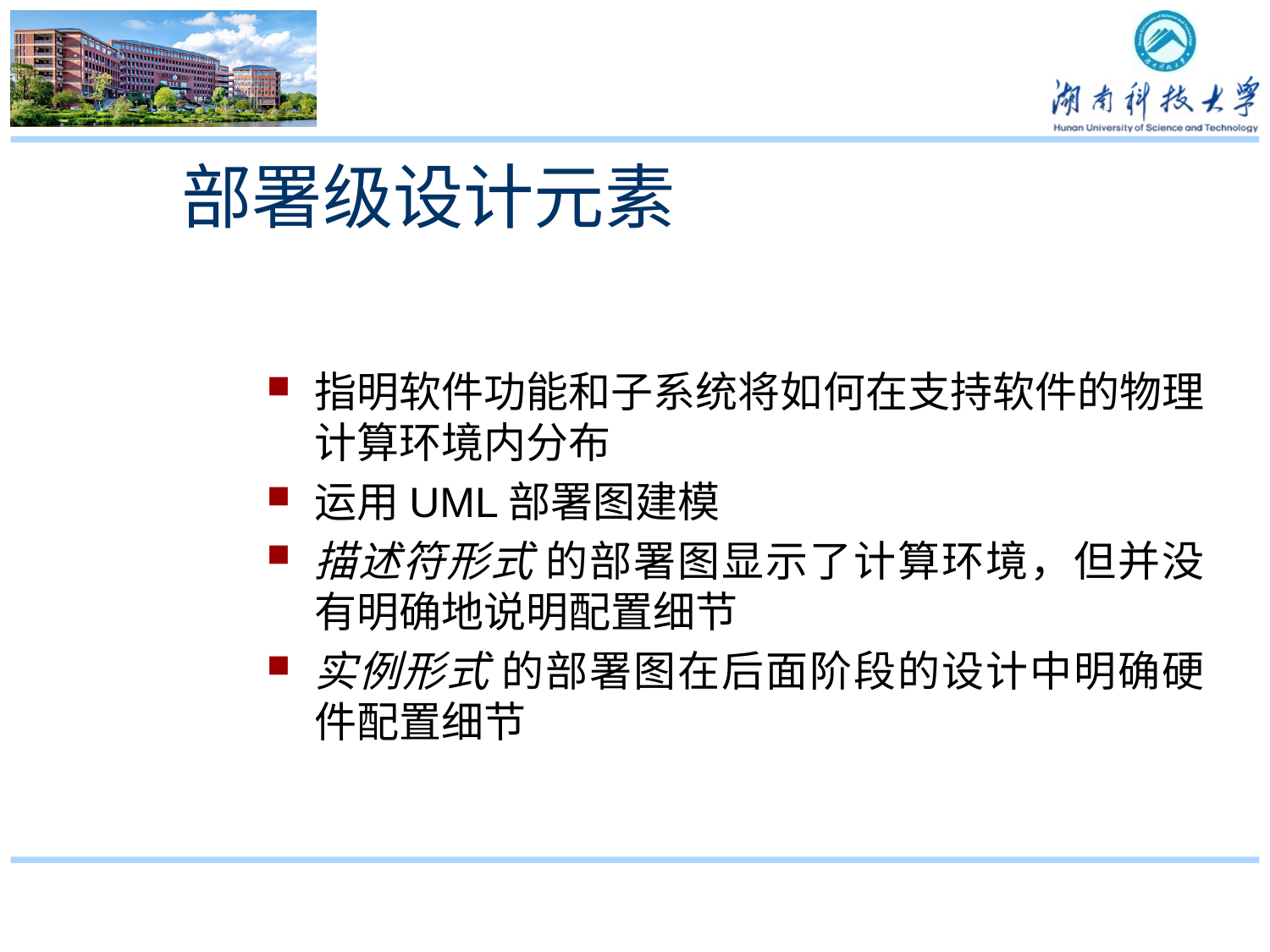

部署级设计元素
指明软件功能和子系统将如何在支持软件的物理计算环境内分布
运用UML部署图建模
描述符形式 的部署图显示了计算环境，但并没有明确地说明配置细节
实例形式 的部署图在后面阶段的设计中明确硬件配置细节
68